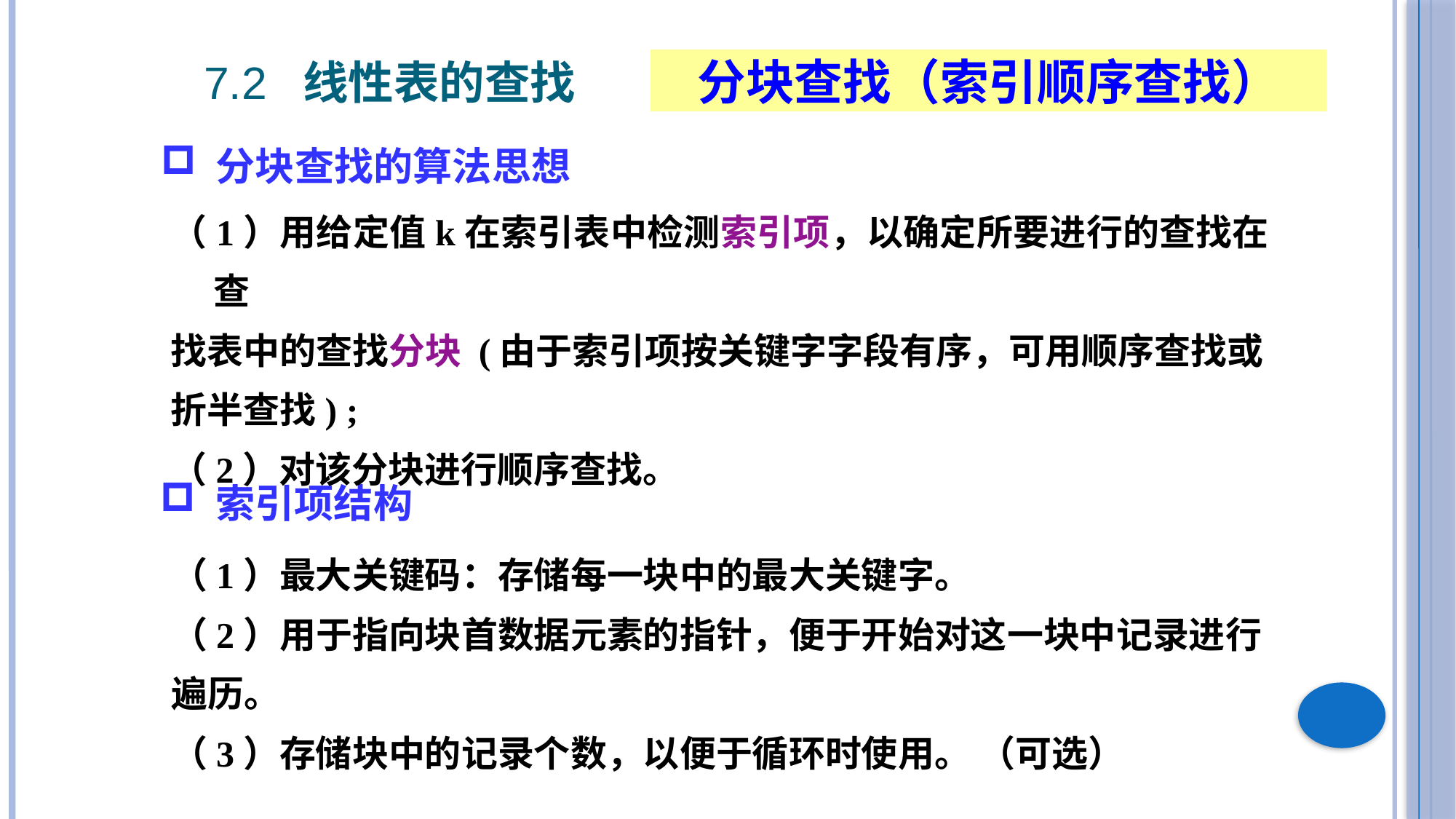

7.2  线性表的查找
分块查找（索引顺序查找）
 分块查找的算法思想
（1）用给定值k在索引表中检测索引项，以确定所要进行的查找在查
找表中的查找分块 (由于索引项按关键字字段有序，可用顺序查找或
折半查找) ;
（2）对该分块进行顺序查找。
 索引项结构
（1）最大关键码：存储每一块中的最大关键字。
（2）用于指向块首数据元素的指针，便于开始对这一块中记录进行
遍历。
（3）存储块中的记录个数，以便于循环时使用。 （可选）